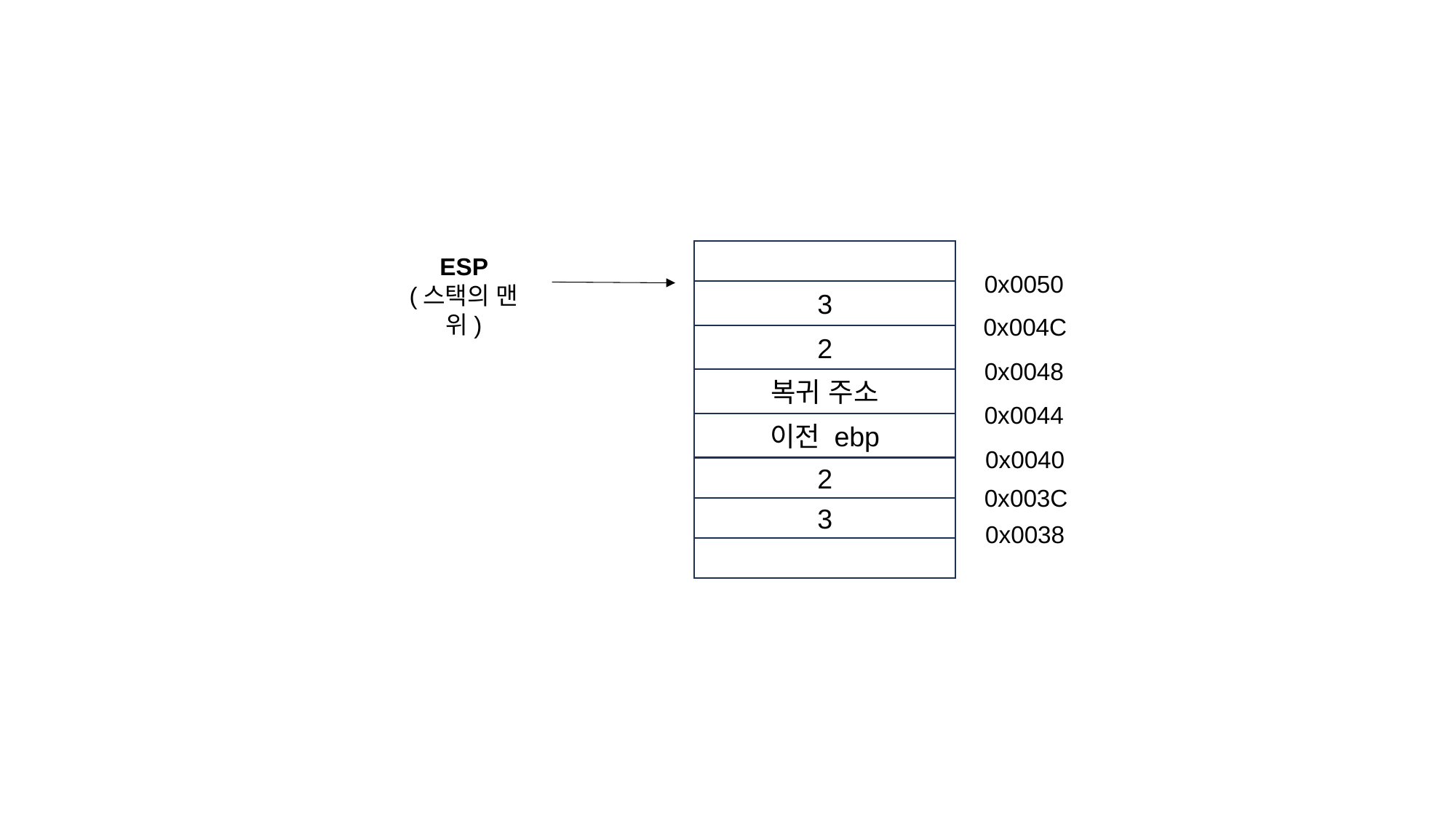

ESP
(스택의 맨 위)
0x0050
3
0x004C
2
0x0048
복귀 주소
0x0044
이전 ebp
0x0040
2
0x003C
3
0x0038